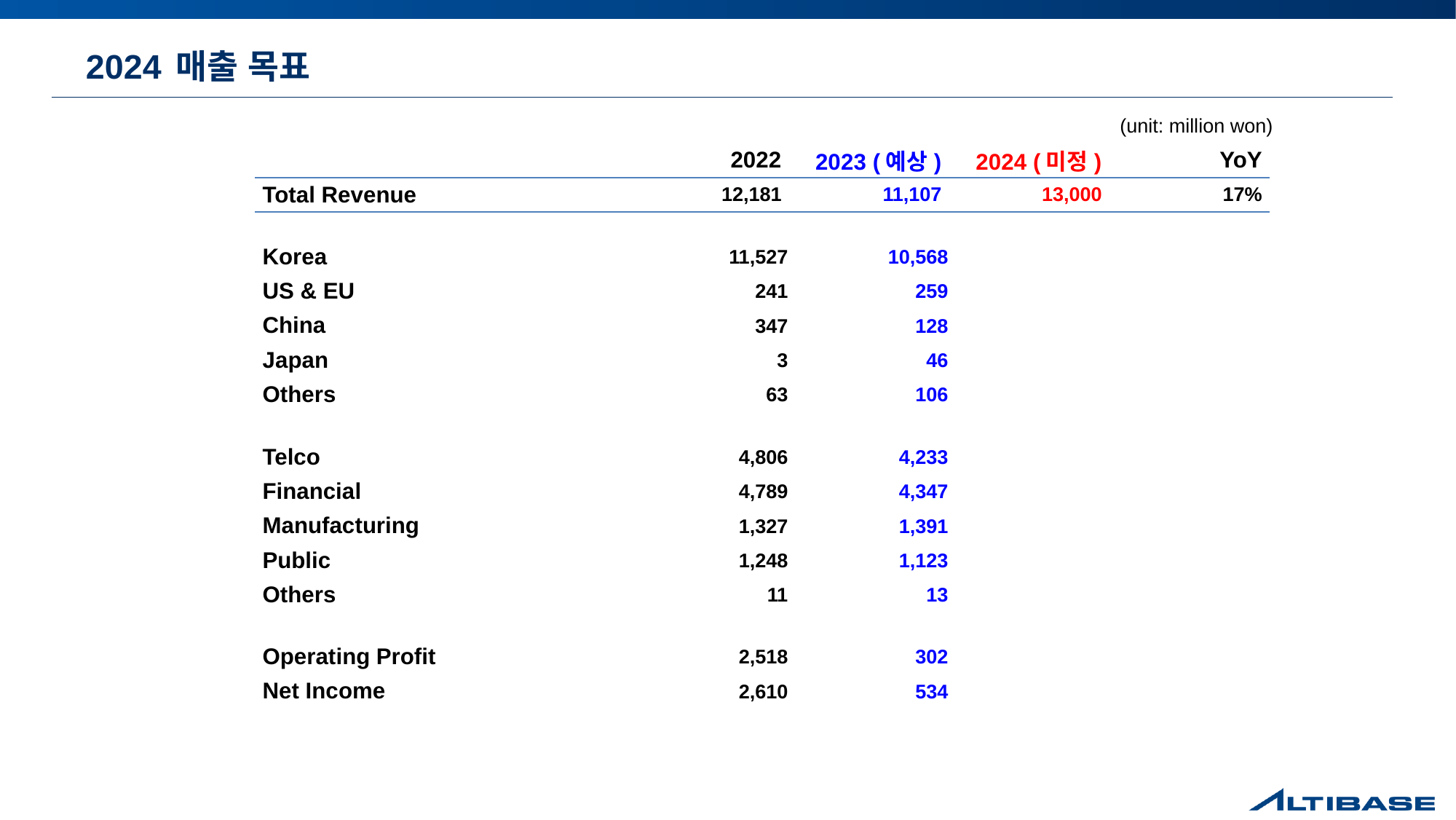

# 2024 매출 목표
(unit: million won)
|  | 2022 | 2023 (예상) | 2024 (미정) | YoY |
| --- | --- | --- | --- | --- |
| Total Revenue | 12,181 | 11,107 | 13,000 | 17% |
|  |  |  |  |  |
| Korea | 11,527 | 10,568 |  |  |
| US & EU | 241 | 259 |  |  |
| China | 347 | 128 |  |  |
| Japan | 3 | 46 |  |  |
| Others | 63 | 106 |  |  |
|  |  |  |  |  |
| Telco | 4,806 | 4,233 |  |  |
| Financial | 4,789 | 4,347 |  |  |
| Manufacturing | 1,327 | 1,391 |  |  |
| Public | 1,248 | 1,123 |  |  |
| Others | 11 | 13 |  |  |
|  |  |  |  |  |
| Operating Profit | 2,518 | 302 |  |  |
| Net Income | 2,610 | 534 |  |  |
|  |  |  |  |  |
|  |  |  |  |  |